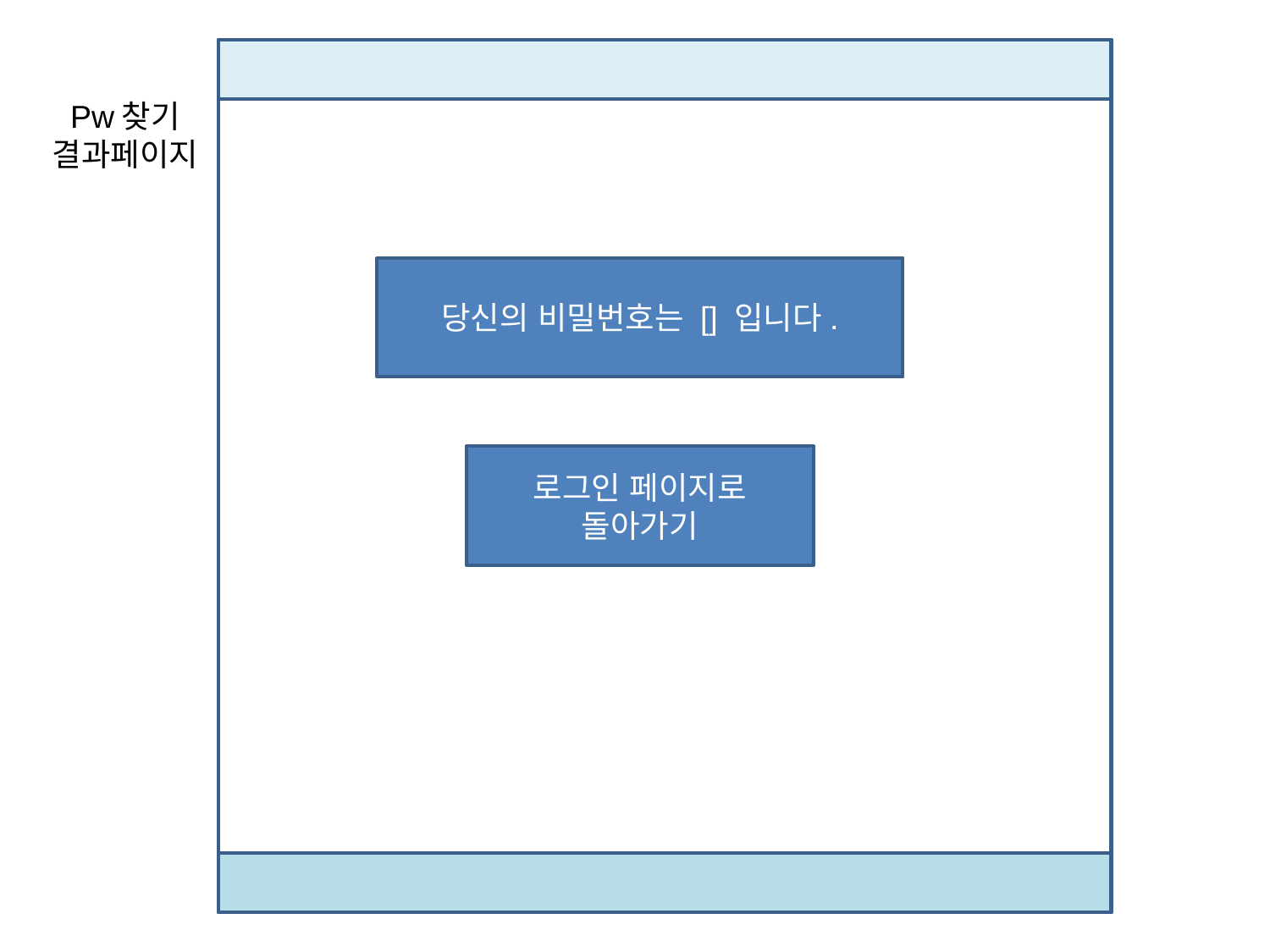

Pw찾기
결과페이지
당신의 비밀번호는 [] 입니다.
로그인 페이지로 돌아가기